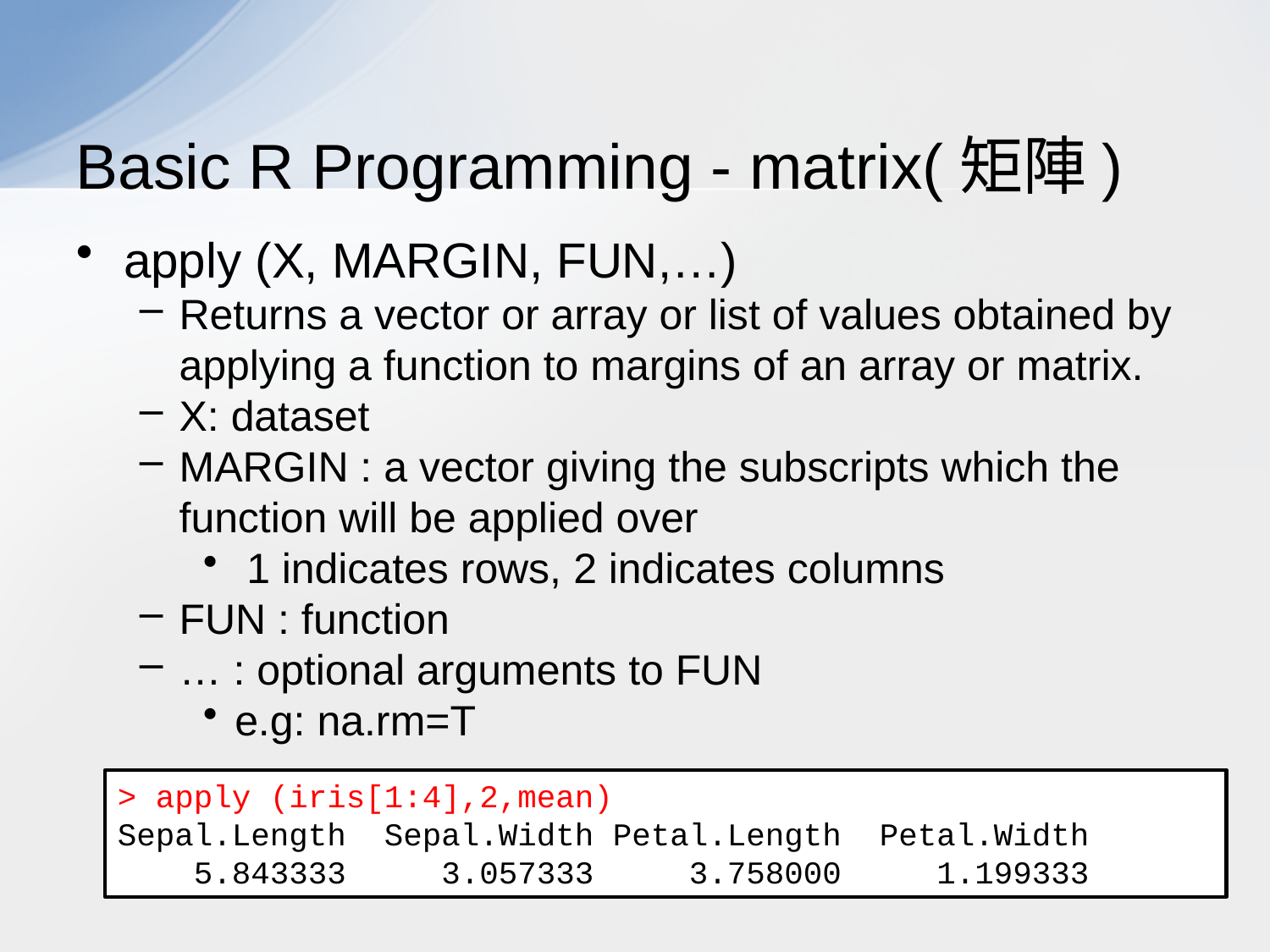

# Basic R Programming - matrix(矩陣)
apply (X, MARGIN, FUN,…)
Returns a vector or array or list of values obtained by applying a function to margins of an array or matrix.
X: dataset
MARGIN : a vector giving the subscripts which the function will be applied over
 1 indicates rows, 2 indicates columns
FUN : function
… : optional arguments to FUN
e.g: na.rm=T
> apply (iris[1:4],2,mean)
Sepal.Length  Sepal.Width Petal.Length  Petal.Width
    5.843333     3.057333     3.758000     1.199333
61